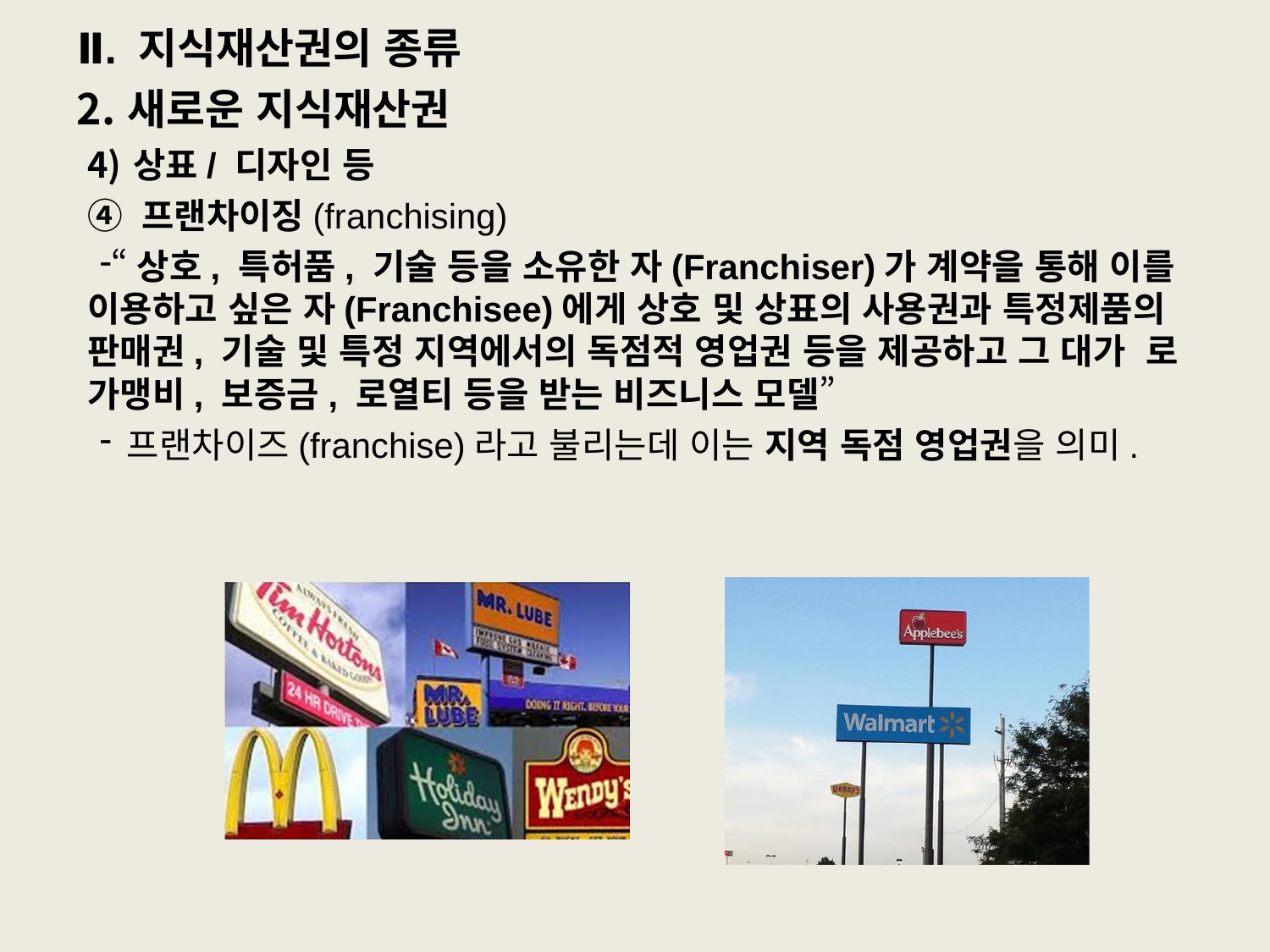

# Ⅱ. 지식재산권의 종류
새로운 지식재산권
상표/ 디자인 등
④ 프랜차이징(franchising)
“상호, 특허품, 기술 등을 소유한 자(Franchiser)가 계약을 통해 이를  이용하고 싶은 자(Franchisee)에게 상호 및 상표의 사용권과 특정제품의  판매권, 기술 및 특정 지역에서의 독점적 영업권 등을 제공하고 그 대가  로 가맹비, 보증금, 로열티 등을 받는 비즈니스 모델”
프랜차이즈(franchise)라고 불리는데 이는 지역 독점 영업권을 의미.